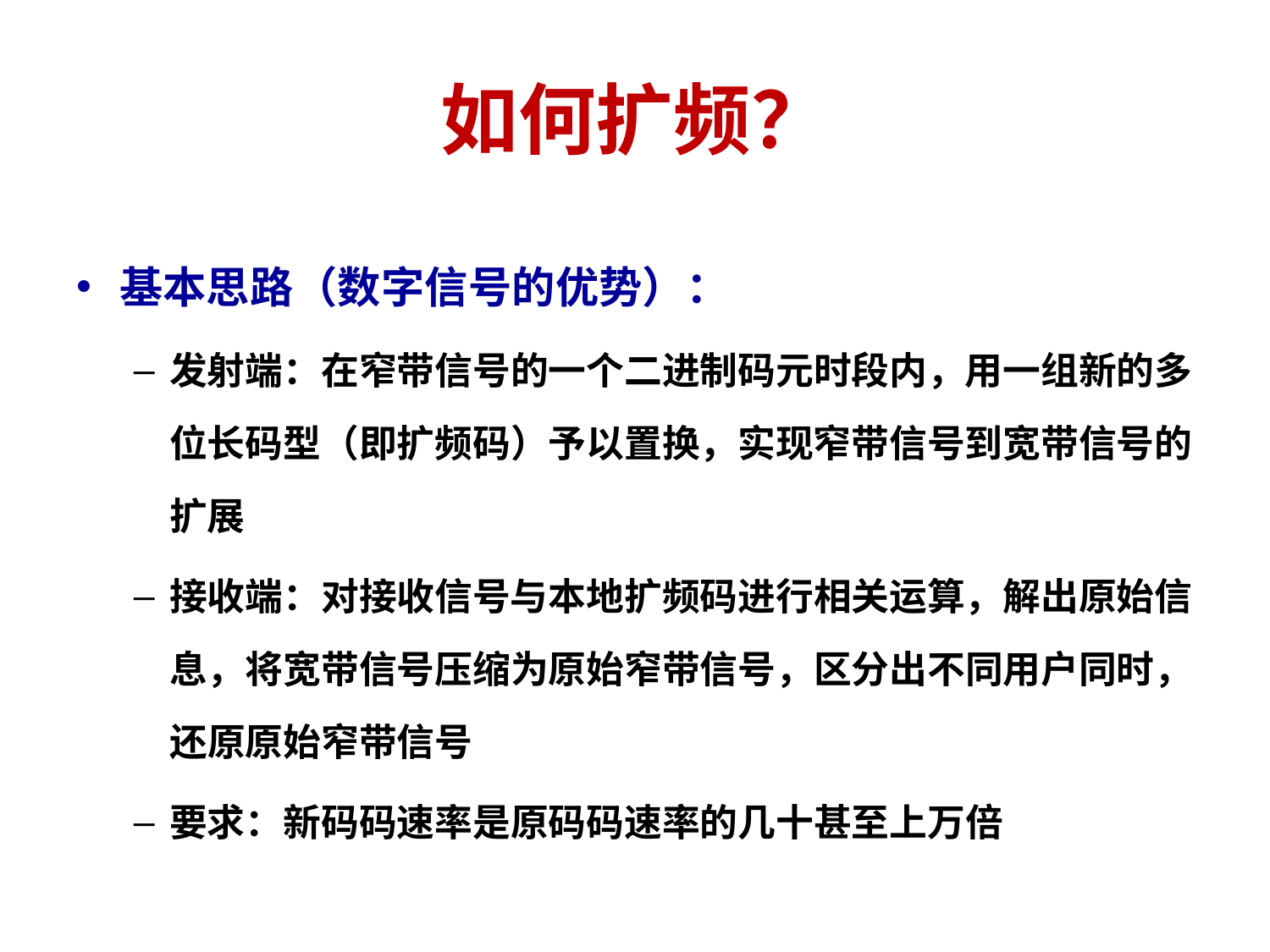

# 如何扩频？
基本思路（数字信号的优势）：
发射端：在窄带信号的一个二进制码元时段内，用一组新的多位长码型（即扩频码）予以置换，实现窄带信号到宽带信号的扩展
接收端：对接收信号与本地扩频码进行相关运算，解出原始信息，将宽带信号压缩为原始窄带信号，区分出不同用户同时，还原原始窄带信号
要求：新码码速率是原码码速率的几十甚至上万倍